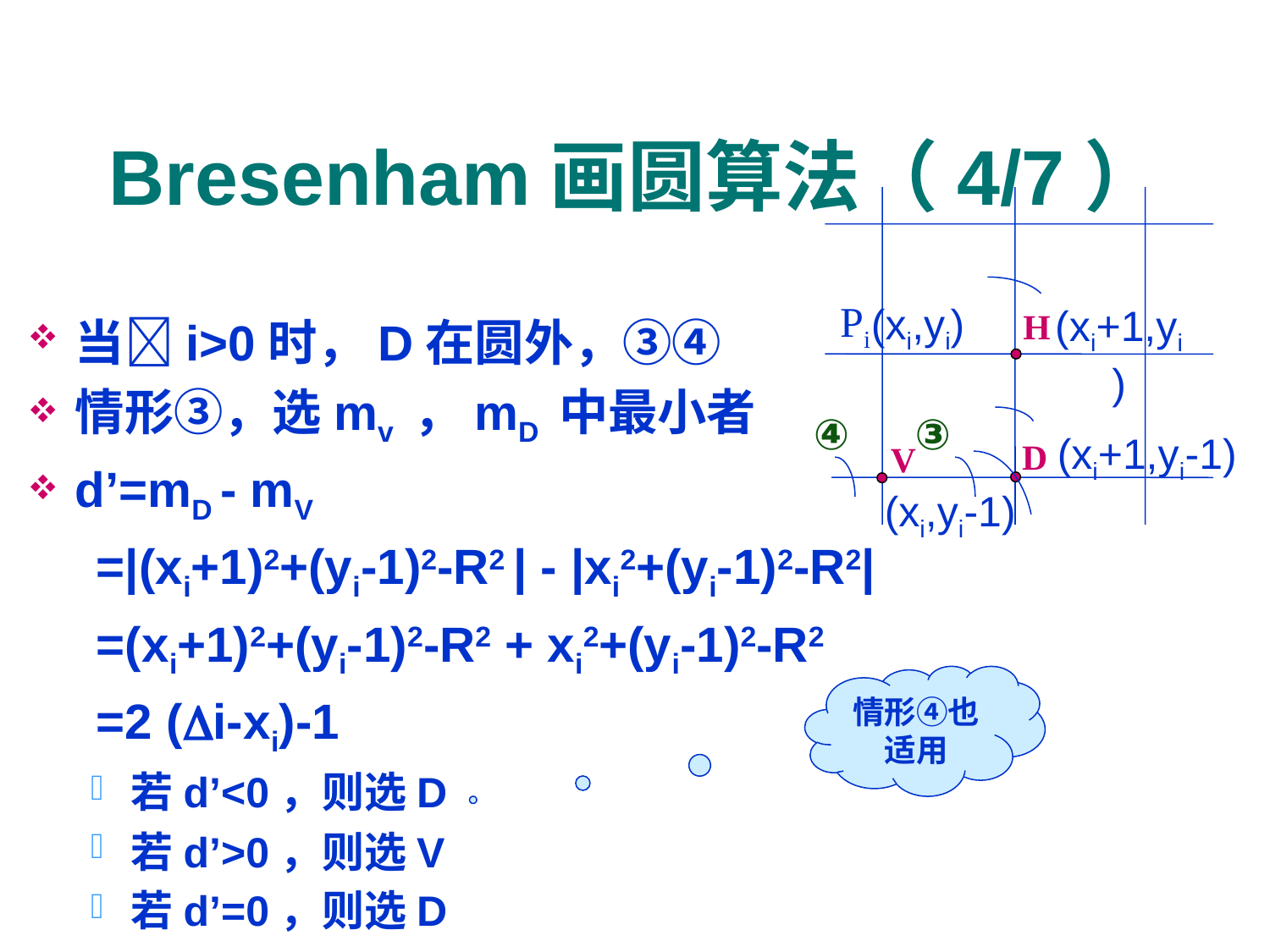

# Bresenham画圆算法（4/7）

Pi

(xi,yi)

(xi+1,yi)

H

④
③

(xi+1,yi-1)

D
V

(xi,yi-1)

当Δi>0时，D在圆外，③④
情形③，选mv ，mD 中最小者
d’=mD - mV
     =|(xi+1)2+(yi-1)2-R2 | - |xi2+(yi-1)2-R2|
     =(xi+1)2+(yi-1)2-R2 + xi2+(yi-1)2-R2
     =2 (Δi-xi)-1
若d’<0，则选D
若d’>0，则选V
若d’=0，则选D
情形④也适用